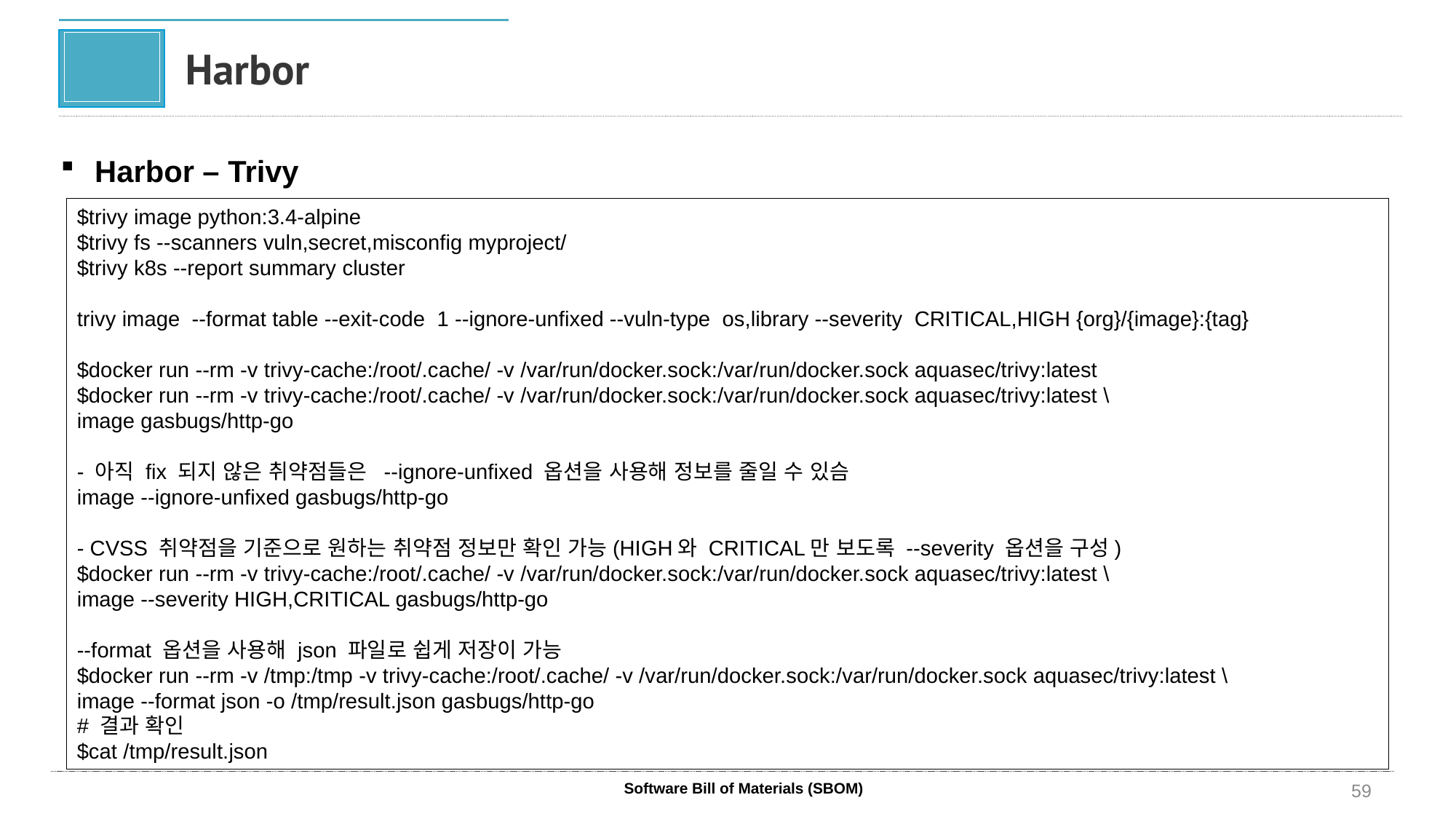

Harbor
Harbor – Trivy
$trivy image python:3.4-alpine
$trivy fs --scanners vuln,secret,misconfig myproject/
$trivy k8s --report summary cluster

trivy image  --format table --exit-code  1 --ignore-unfixed --vuln-type  os,library --severity  CRITICAL,HIGH {org}/{image}:{tag}

$docker run --rm -v trivy-cache:/root/.cache/ -v /var/run/docker.sock:/var/run/docker.sock aquasec/trivy:latest
$docker run --rm -v trivy-cache:/root/.cache/ -v /var/run/docker.sock:/var/run/docker.sock aquasec/trivy:latest \
image gasbugs/http-go

- 아직 fix 되지 않은 취약점들은  --ignore-unfixed 옵션을 사용해 정보를 줄일 수 있슴
image --ignore-unfixed gasbugs/http-go

- CVSS 취약점을 기준으로 원하는 취약점 정보만 확인 가능(HIGH와 CRITICAL만 보도록 --severity 옵션을 구성)
$docker run --rm -v trivy-cache:/root/.cache/ -v /var/run/docker.sock:/var/run/docker.sock aquasec/trivy:latest \
image --severity HIGH,CRITICAL gasbugs/http-go

--format 옵션을 사용해 json 파일로 쉽게 저장이 가능
$docker run --rm -v /tmp:/tmp -v trivy-cache:/root/.cache/ -v /var/run/docker.sock:/var/run/docker.sock aquasec/trivy:latest \
image --format json -o /tmp/result.json gasbugs/http-go
# 결과 확인
$cat /tmp/result.json